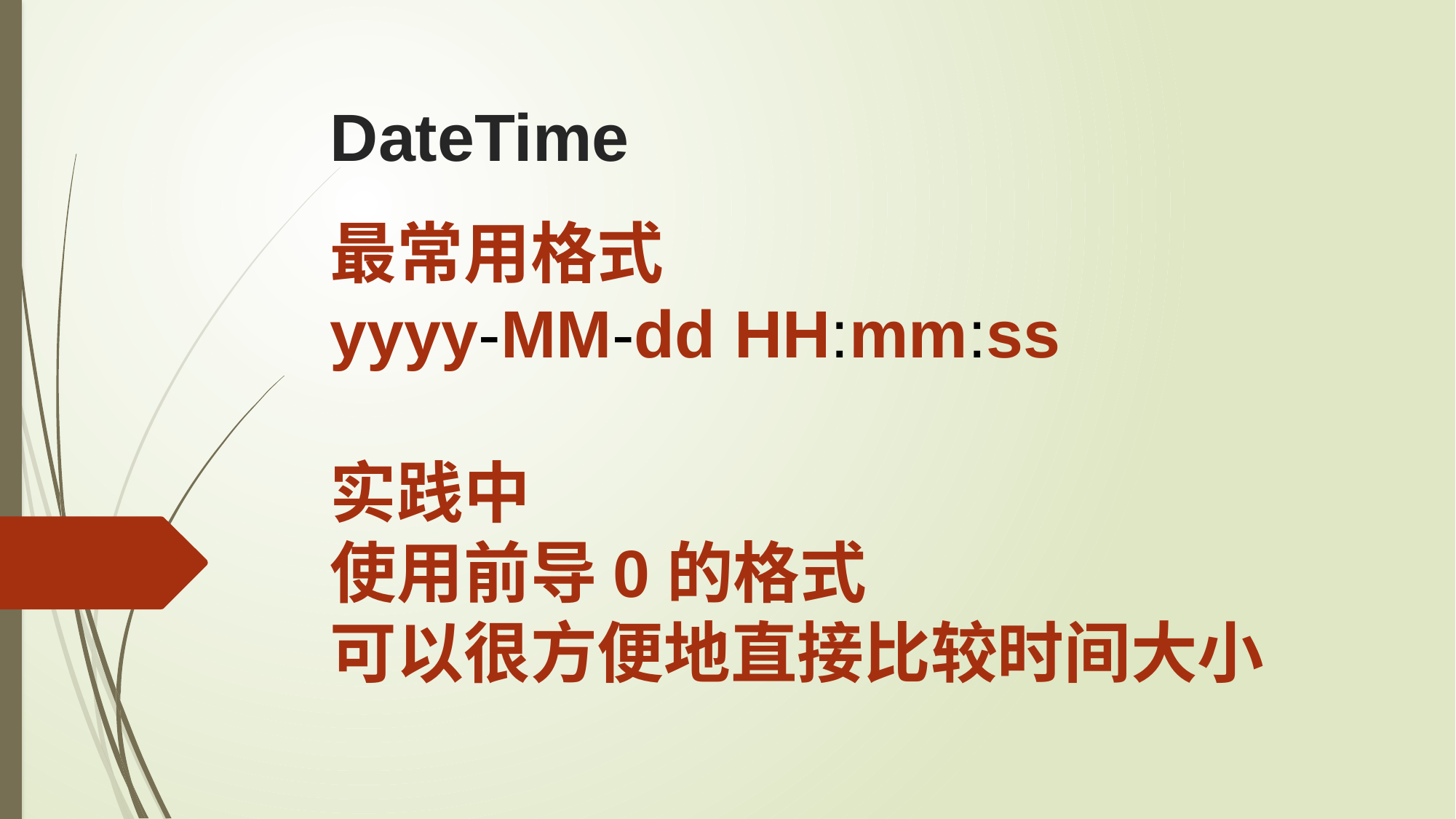

DateTime

最常用格式
yyyy-MM-dd HH:mm:ss

实践中
使用前导0的格式
可以很方便地直接比较时间大小